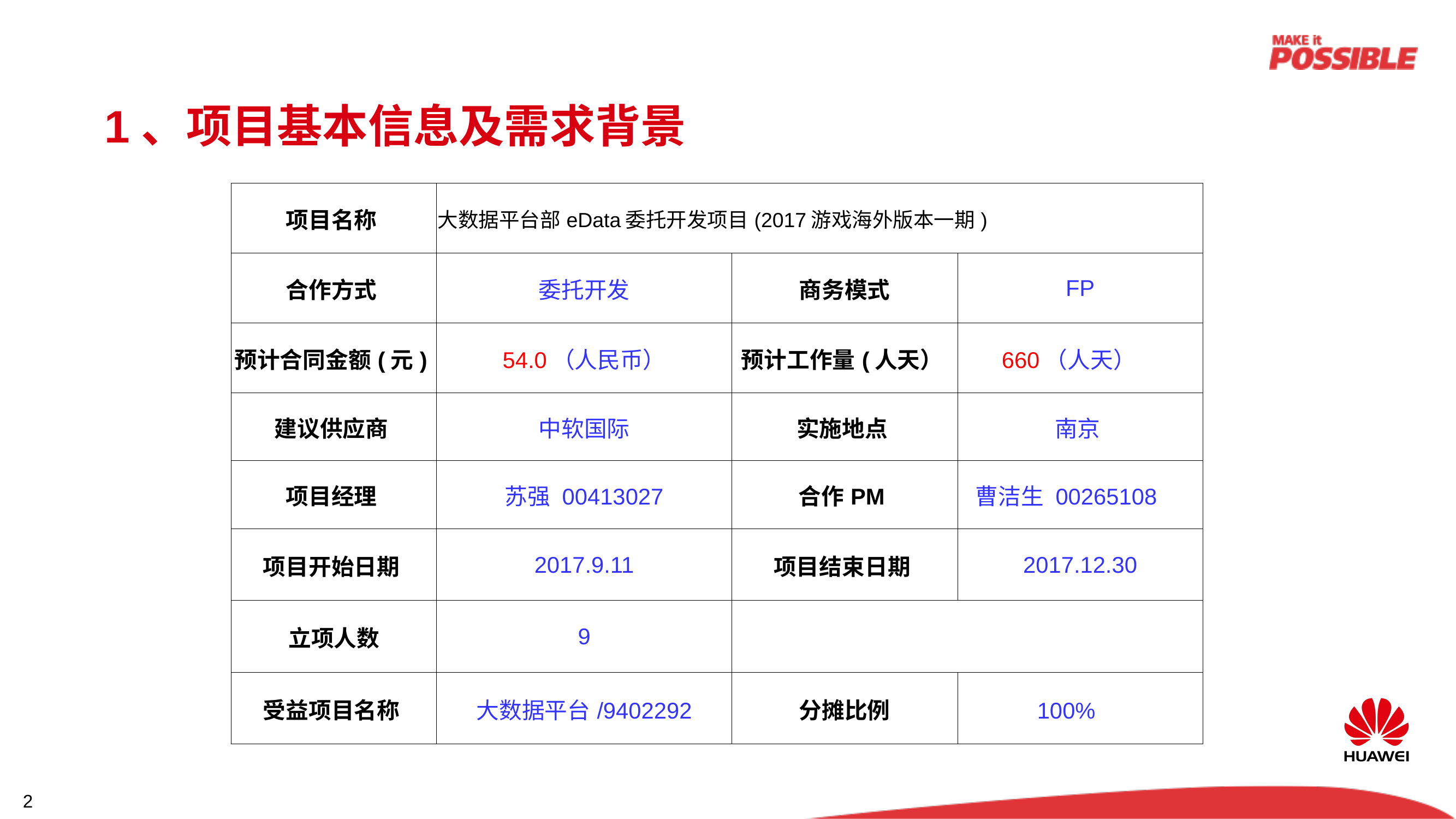

1、项目基本信息及需求背景
| 项目名称 | 大数据平台部eData委托开发项目(2017游戏海外版本一期) |  |  |
| --- | --- | --- | --- |
| 合作方式 | 委托开发 | 商务模式 | FP |
| 预计合同金额(元) | 54.0（人民币） | 预计工作量(人天） | 660（人天） |
| 建议供应商 | 中软国际 | 实施地点 | 南京 |
| 项目经理 | 苏强 00413027 | 合作PM | 曹洁生 00265108 |
| 项目开始日期 | 2017.9.11 | 项目结束日期 | 2017.12.30 |
| 立项人数 | 9 |  |  |
| 受益项目名称 | 大数据平台/9402292 | 分摊比例 | 100% |